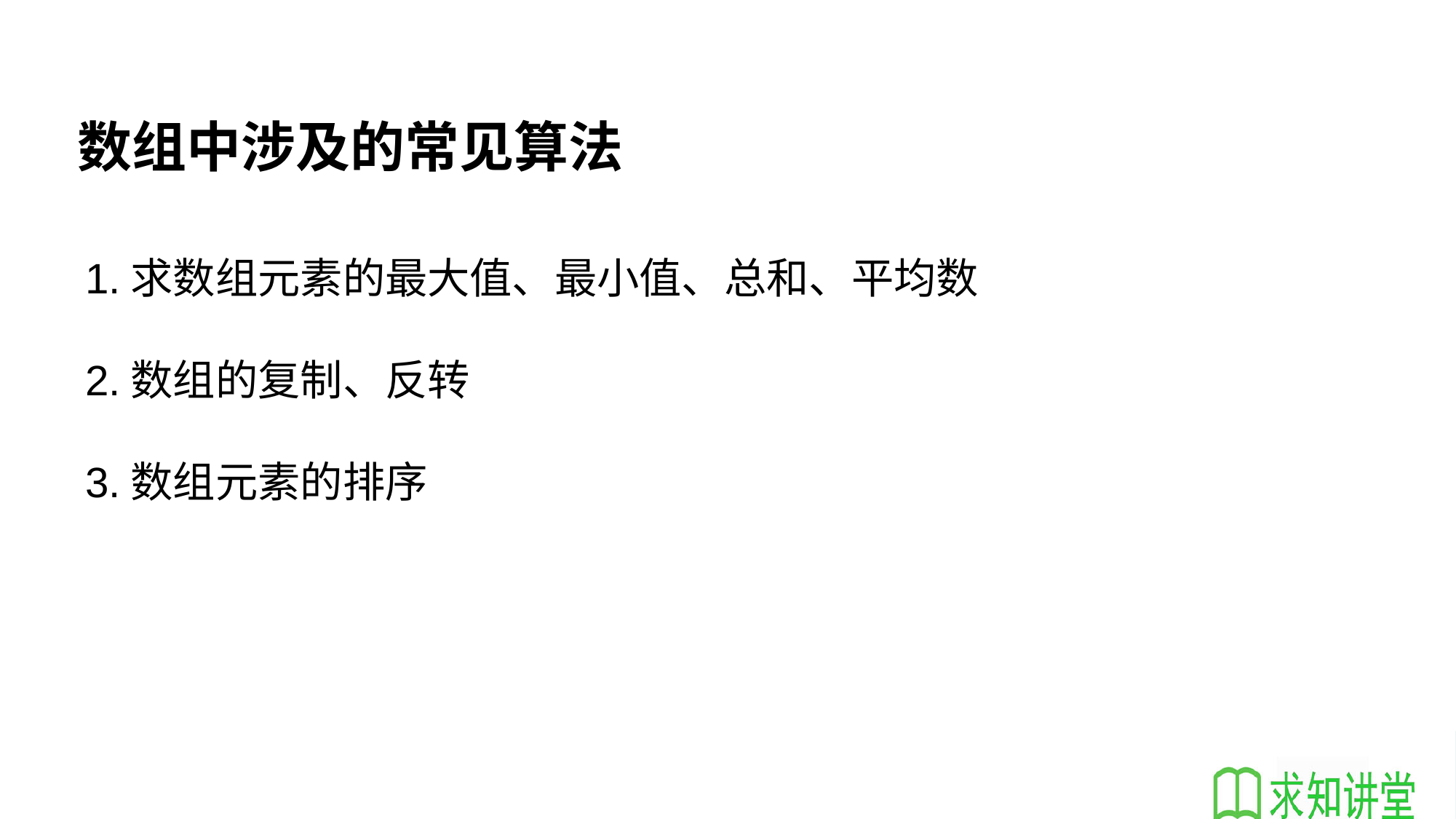

数组中涉及的常见算法
1.求数组元素的最大值、最小值、总和、平均数

2.数组的复制、反转

3.数组元素的排序